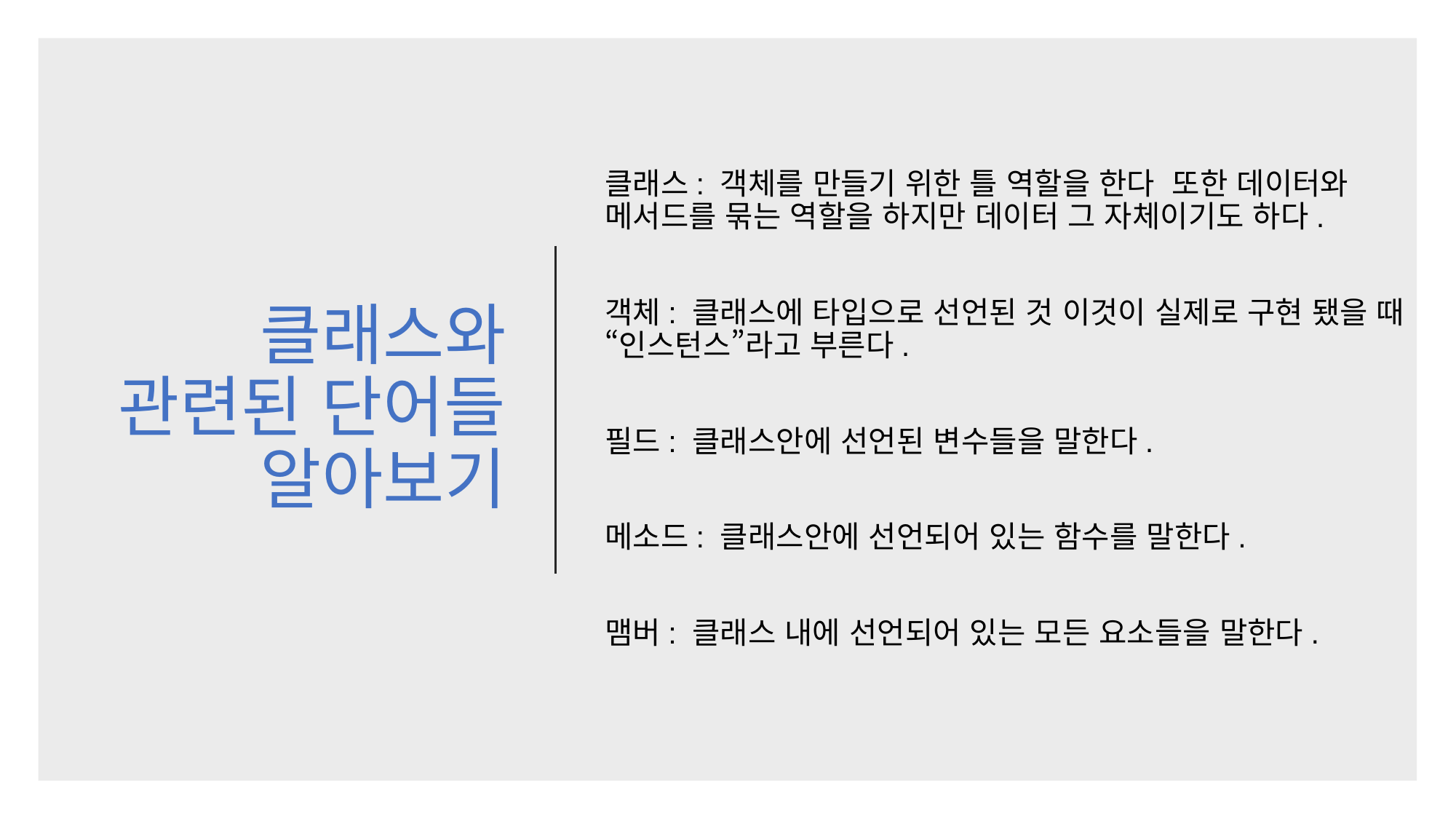

# 클래스와 관련된 단어들 알아보기
클래스: 객체를 만들기 위한 틀 역할을 한다  또한 데이터와 메서드를 묶는 역할을 하지만 데이터 그 자체이기도 하다.

객체: 클래스에 타입으로 선언된 것 이것이 실제로 구현 됐을 때 “인스턴스”라고 부른다.

필드: 클래스안에 선언된 변수들을 말한다.

메소드: 클래스안에 선언되어 있는 함수를 말한다.

맴버: 클래스 내에 선언되어 있는 모든 요소들을 말한다.